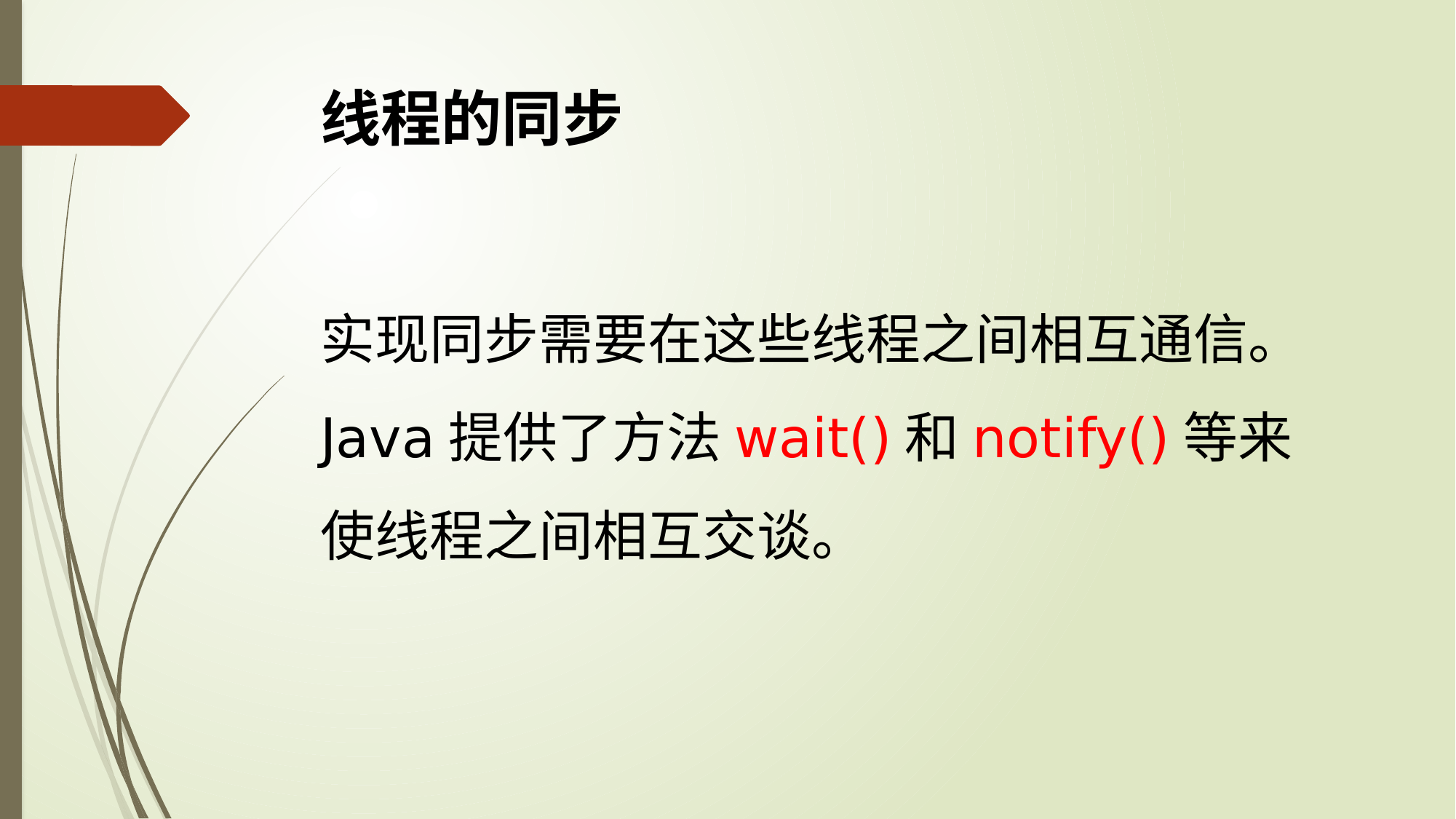

# 线程的同步
实现同步需要在这些线程之间相互通信。Java提供了方法wait()和notify()等来使线程之间相互交谈。